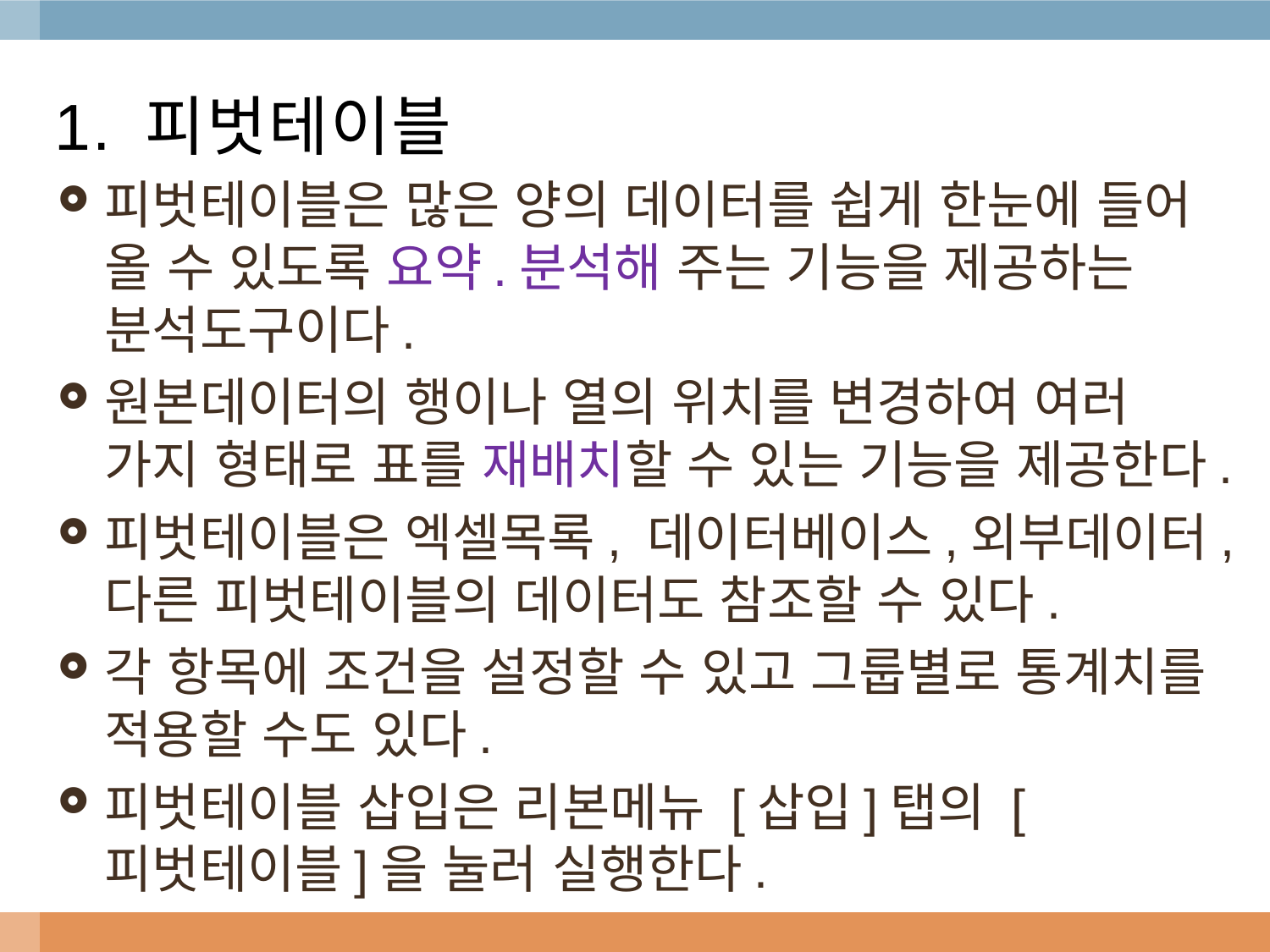

# 1. 피벗테이블
피벗테이블은 많은 양의 데이터를 쉽게 한눈에 들어 올 수 있도록 요약.분석해 주는 기능을 제공하는 분석도구이다.
원본데이터의 행이나 열의 위치를 변경하여 여러 가지 형태로 표를 재배치할 수 있는 기능을 제공한다.
피벗테이블은 엑셀목록, 데이터베이스,외부데이터,다른 피벗테이블의 데이터도 참조할 수 있다.
각 항목에 조건을 설정할 수 있고 그룹별로 통계치를 적용할 수도 있다.
피벗테이블 삽입은 리본메뉴 [삽입]탭의 [피벗테이블]을 눌러 실행한다.